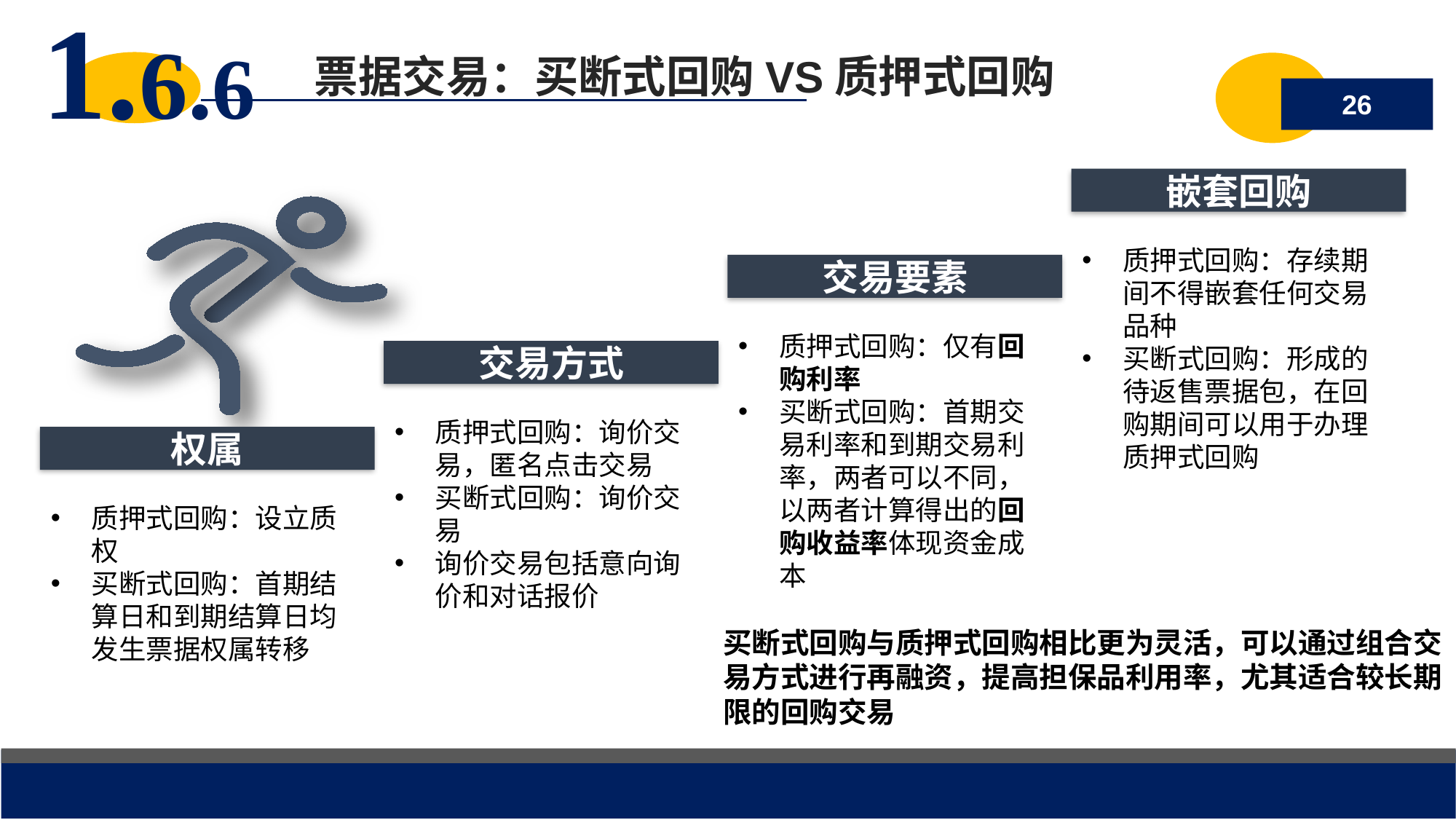

1.6.6
票据交易：买断式回购VS质押式回购

26

嵌套回购
质押式回购：存续期间不得嵌套任何交易品种
买断式回购：形成的待返售票据包，在回购期间可以用于办理质押式回购

交易要素
质押式回购：仅有回购利率
买断式回购：首期交易利率和到期交易利率，两者可以不同，以两者计算得出的回购收益率体现资金成本
交易方式
质押式回购：询价交易，匿名点击交易
买断式回购：询价交易
询价交易包括意向询价和对话报价
权属
质押式回购：设立质权
买断式回购：首期结算日和到期结算日均发生票据权属转移
买断式回购与质押式回购相比更为灵活，可以通过组合交易方式进行再融资，提高担保品利用率，尤其适合较长期限的回购交易

2018/7/19